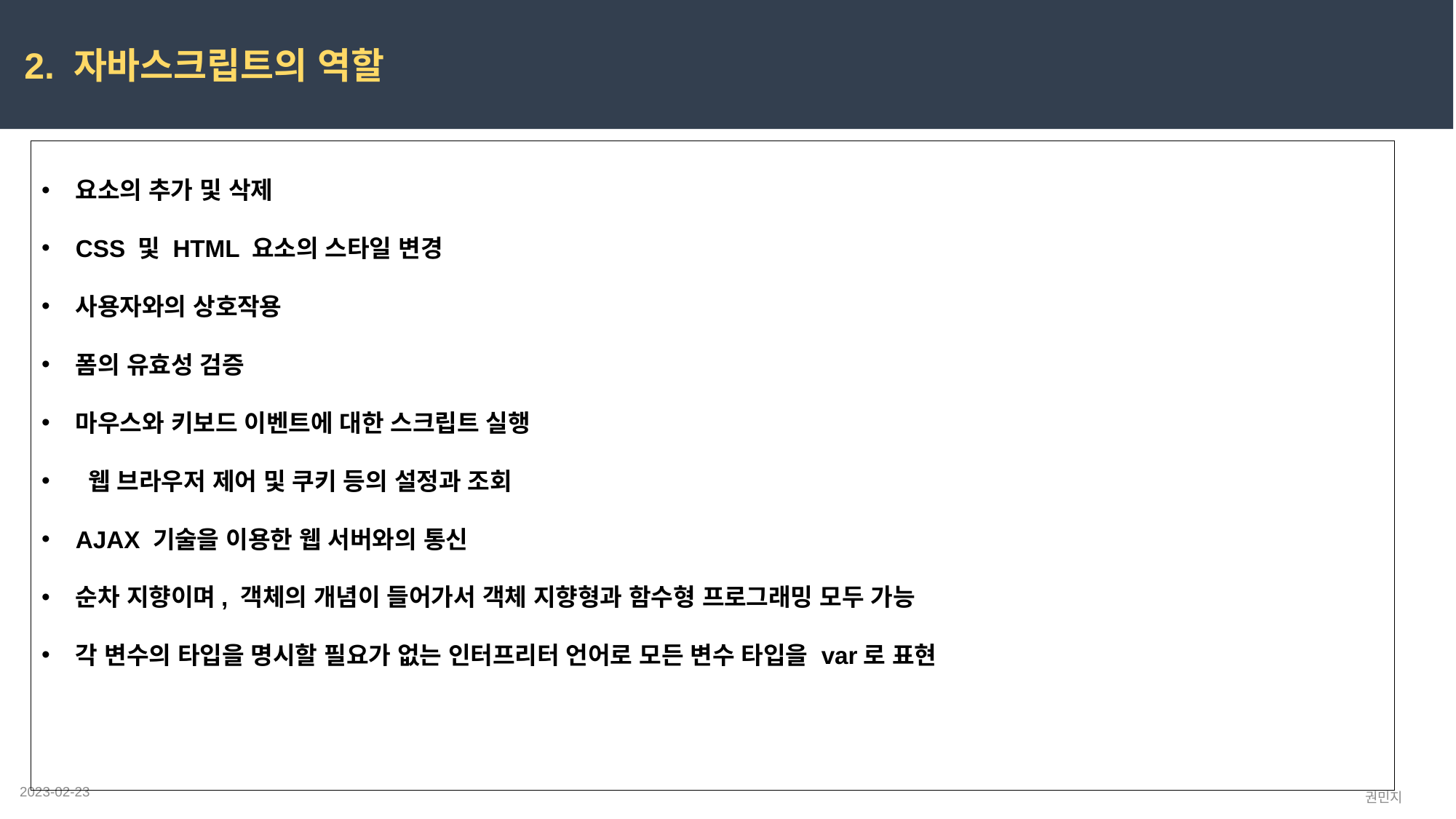

2. 자바스크립트의 역할
요소의 추가 및 삭제
CSS 및 HTML 요소의 스타일 변경
사용자와의 상호작용
폼의 유효성 검증
마우스와 키보드 이벤트에 대한 스크립트 실행
 웹 브라우저 제어 및 쿠키 등의 설정과 조회
AJAX 기술을 이용한 웹 서버와의 통신
순차 지향이며, 객체의 개념이 들어가서 객체 지향형과 함수형 프로그래밍 모두 가능
각 변수의 타입을 명시할 필요가 없는 인터프리터 언어로 모든 변수 타입을 var로 표현

2023-02-23
권민지